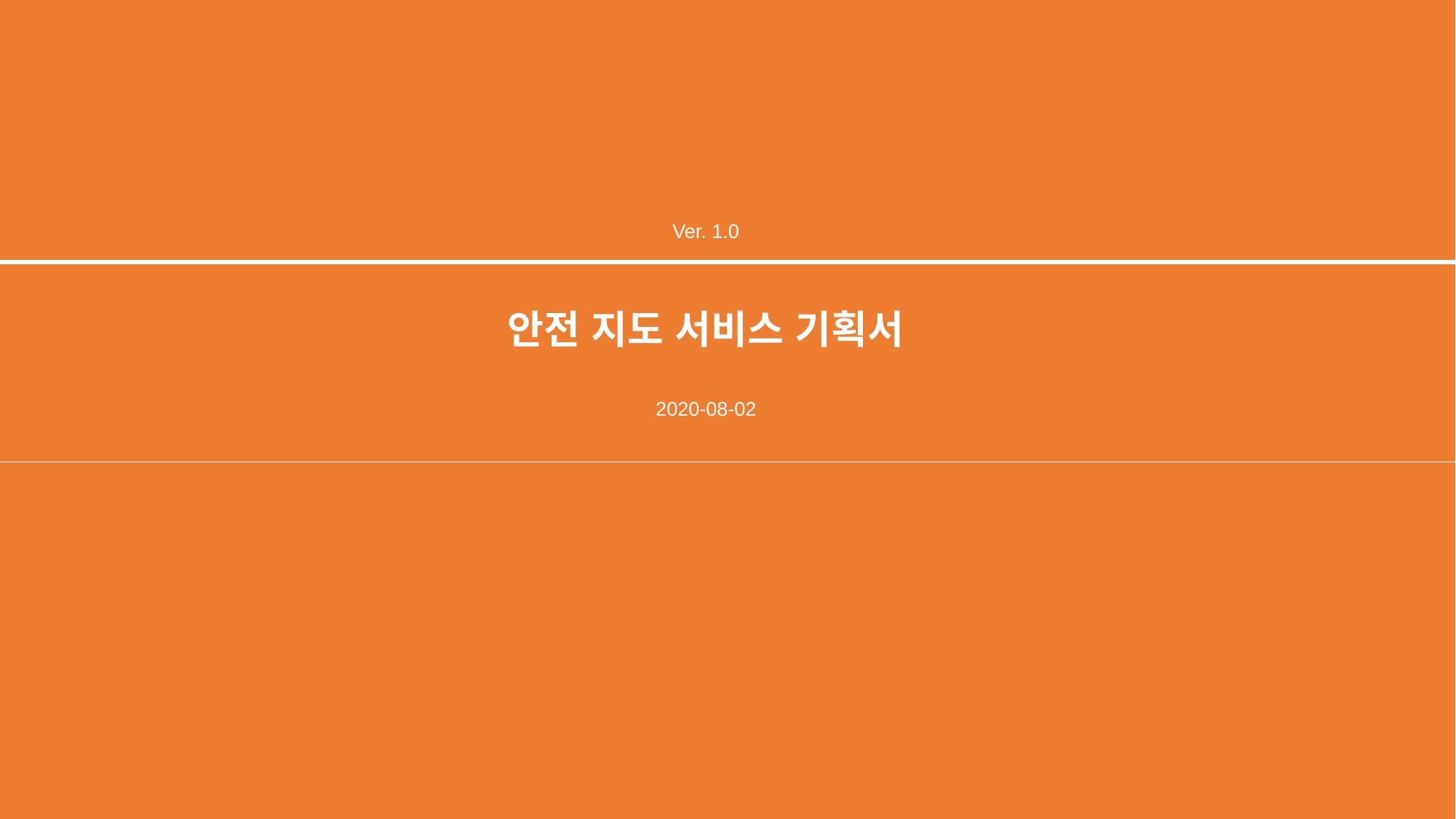

Ver. 1.0
|  |
| --- |
안전 지도 서비스 기획서
2020-08-02